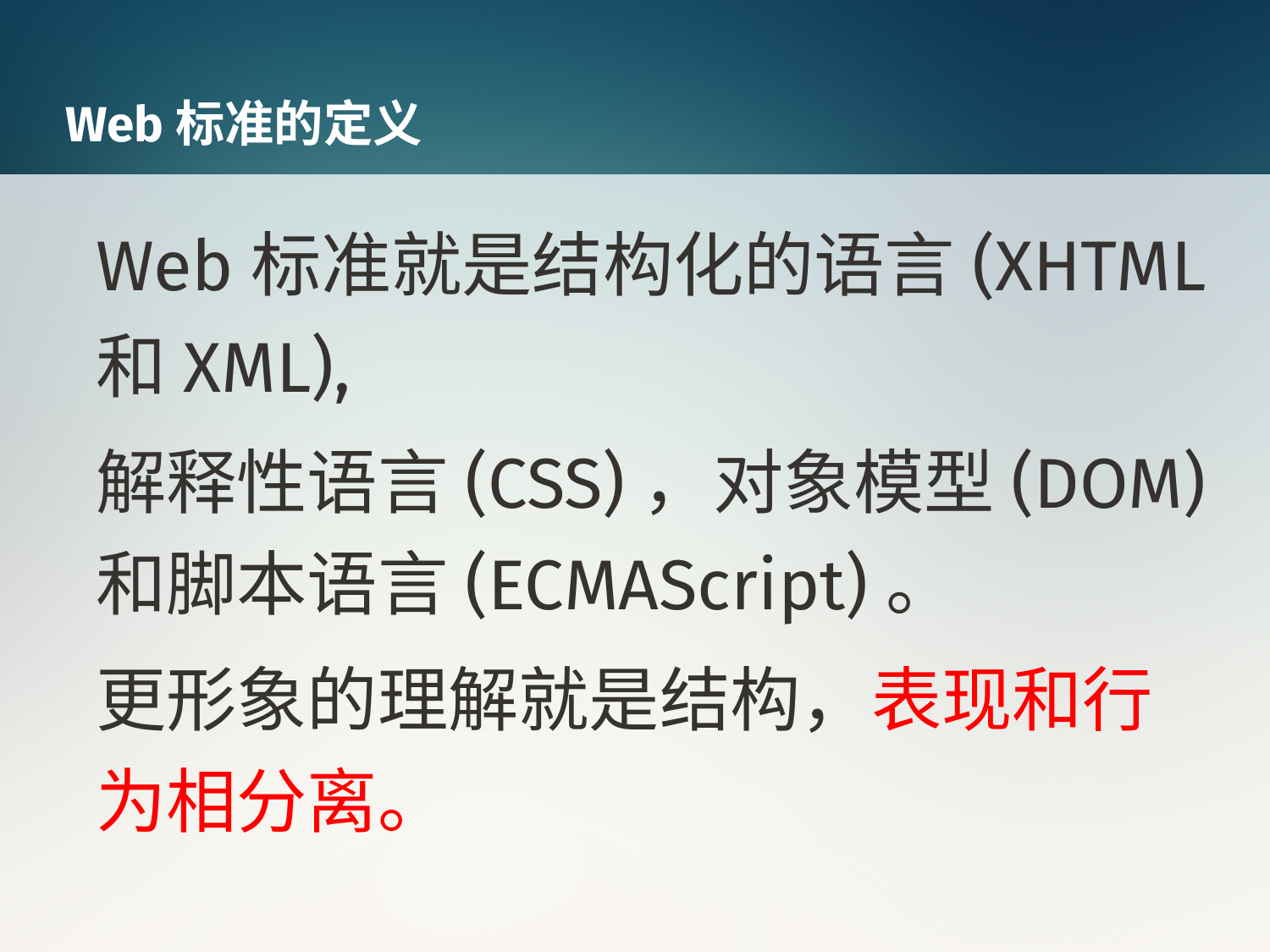

# Web标准的定义
Web标准就是结构化的语言(XHTML和XML),
解释性语言(CSS)，对象模型(DOM)和脚本语言(ECMAScript)。
更形象的理解就是结构，表现和行为相分离。